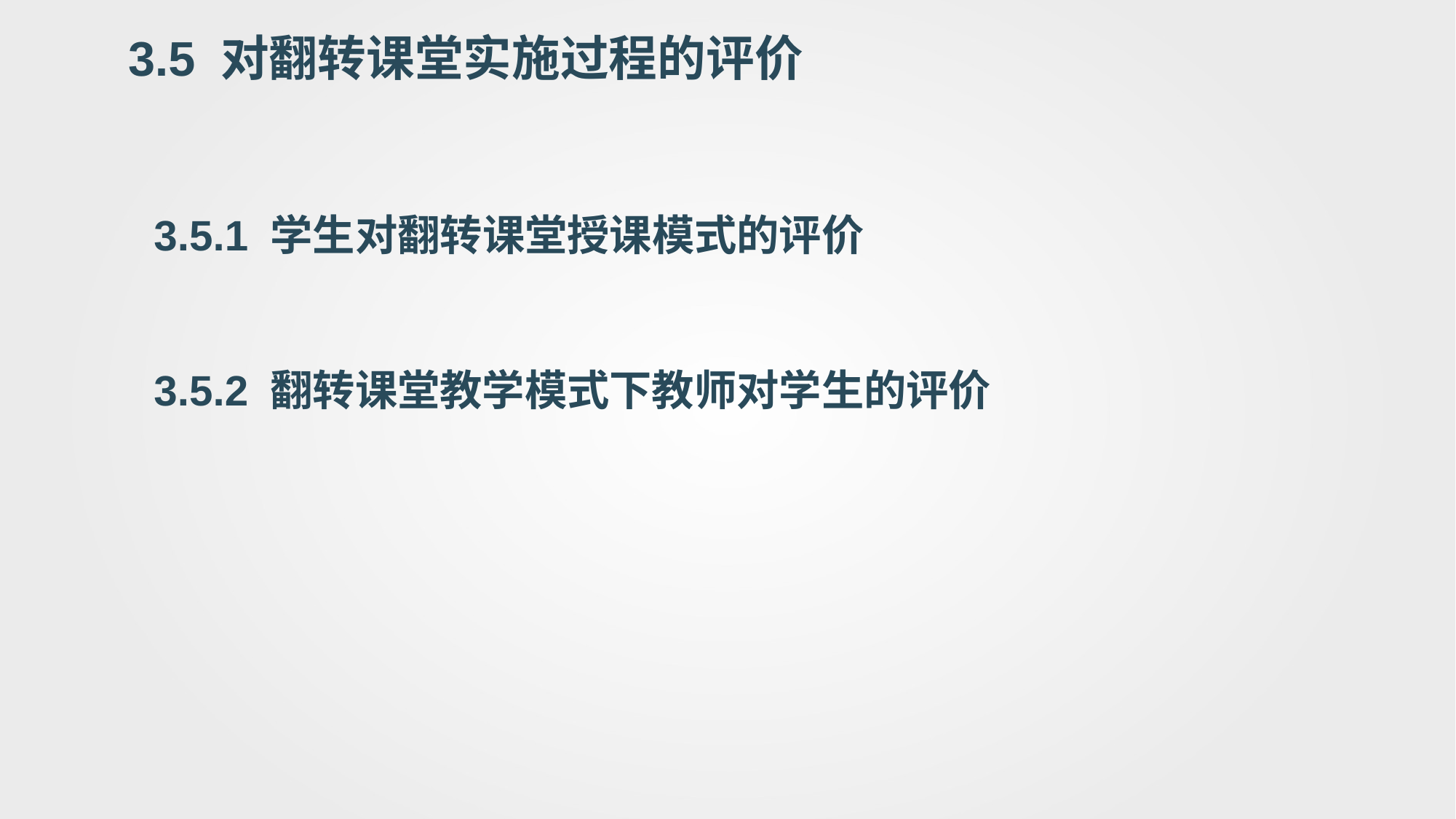

3.5 对翻转课堂实施过程的评价
3.5.1 学生对翻转课堂授课模式的评价

3.5.2 翻转课堂教学模式下教师对学生的评价